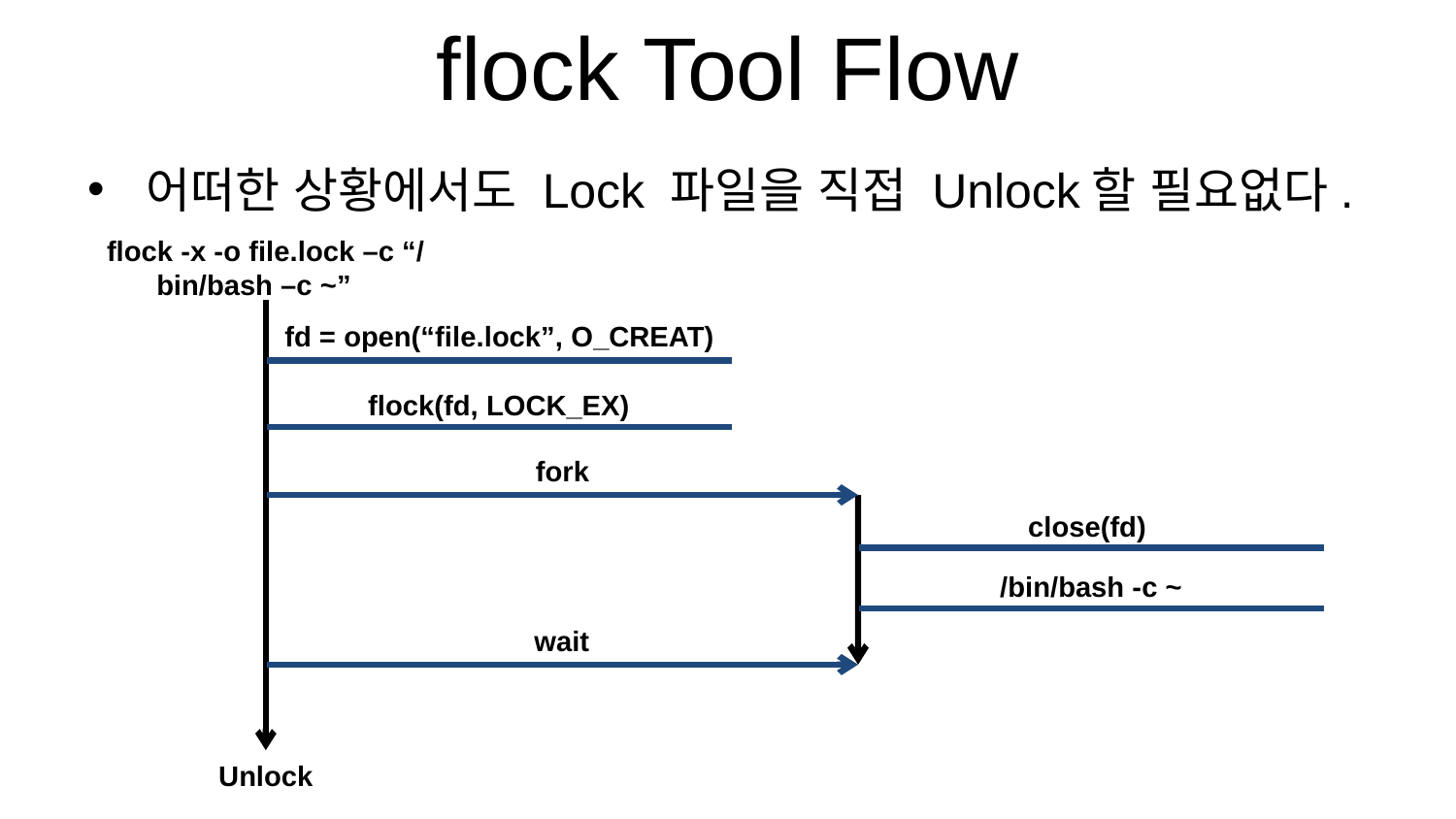

# flock Tool Flow
어떠한 상황에서도 Lock 파일을 직접 Unlock할 필요없다.
flock -x -o file.lock –c “/bin/bash –c ~”
fd = open(“file.lock”, O_CREAT)
flock(fd, LOCK_EX)
fork
close(fd)
/bin/bash -c ~
wait
Unlock